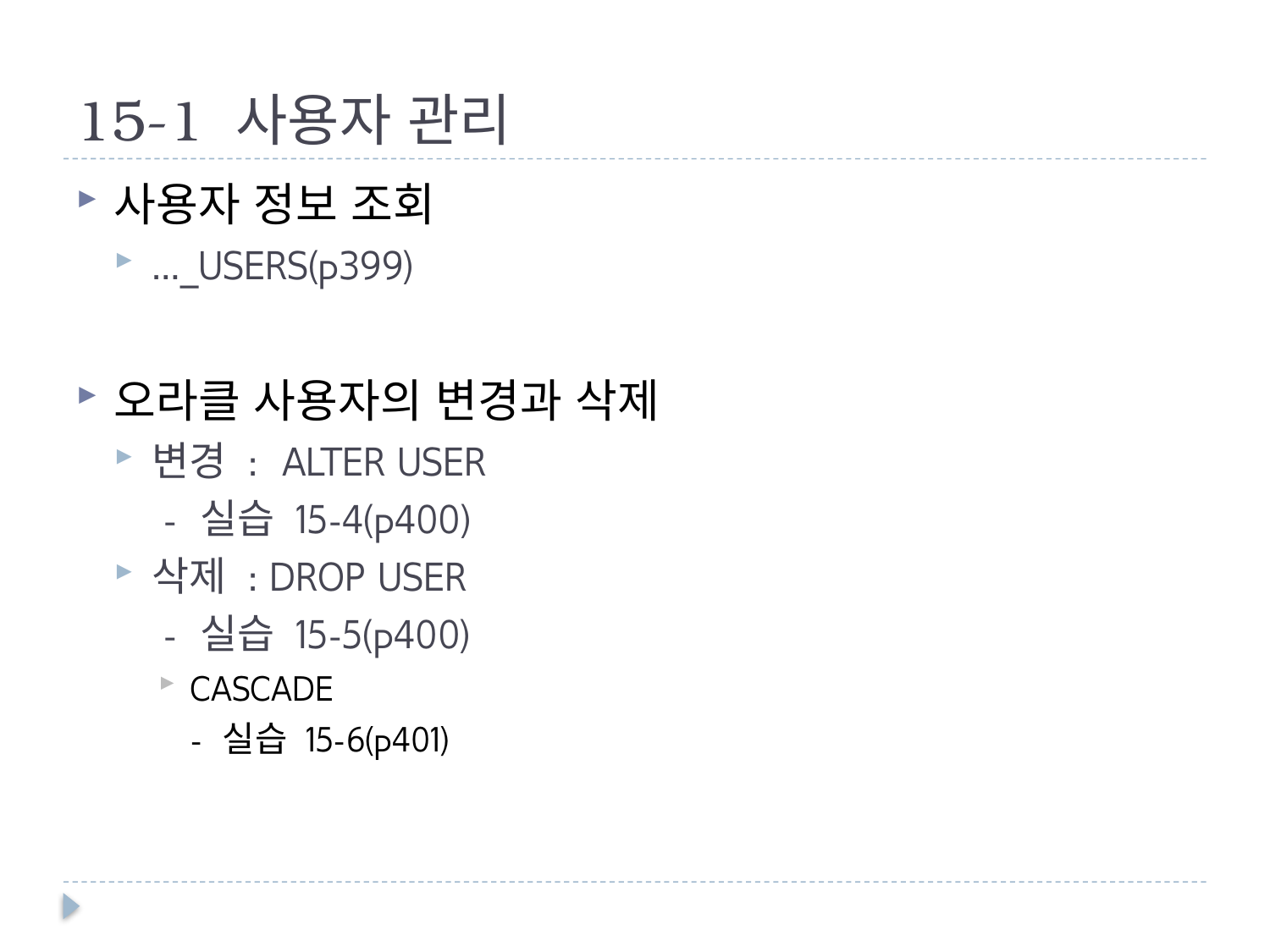

# 15-1 사용자 관리
사용자 정보 조회
…_USERS(p399)

오라클 사용자의 변경과 삭제
변경 :  ALTER USER
    - 실습 15-4(p400)
삭제 : DROP USER
    - 실습 15-5(p400)
CASCADE
   - 실습 15-6(p401)